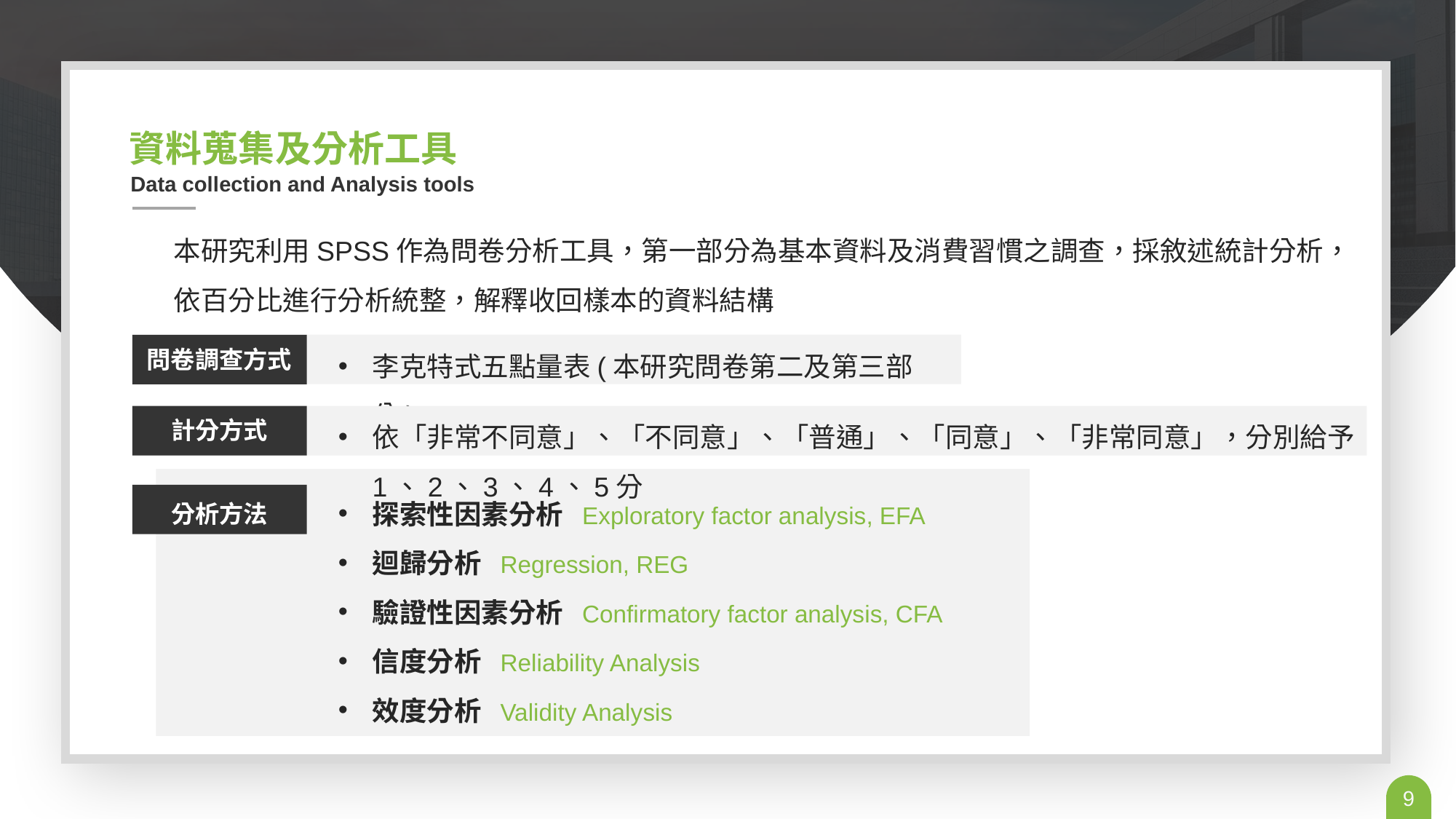

資料蒐集及分析工具
Data collection and Analysis tools
本研究利用SPSS作為問卷分析工具，第一部分為基本資料及消費習慣之調查，採敘述統計分析，依百分比進行分析統整，解釋收回樣本的資料結構
李克特式五點量表(本研究問卷第二及第三部分)

問卷調查方式
依「非常不同意」、「不同意」、「普通」、「同意」、「非常同意」，分別給予1、2、3、4、5分

計分方式

探索性因素分析  Exploratory factor analysis, EFA
迴歸分析  Regression, REG
驗證性因素分析  Confirmatory factor analysis, CFA
信度分析  Reliability Analysis
效度分析  Validity Analysis
分析方法